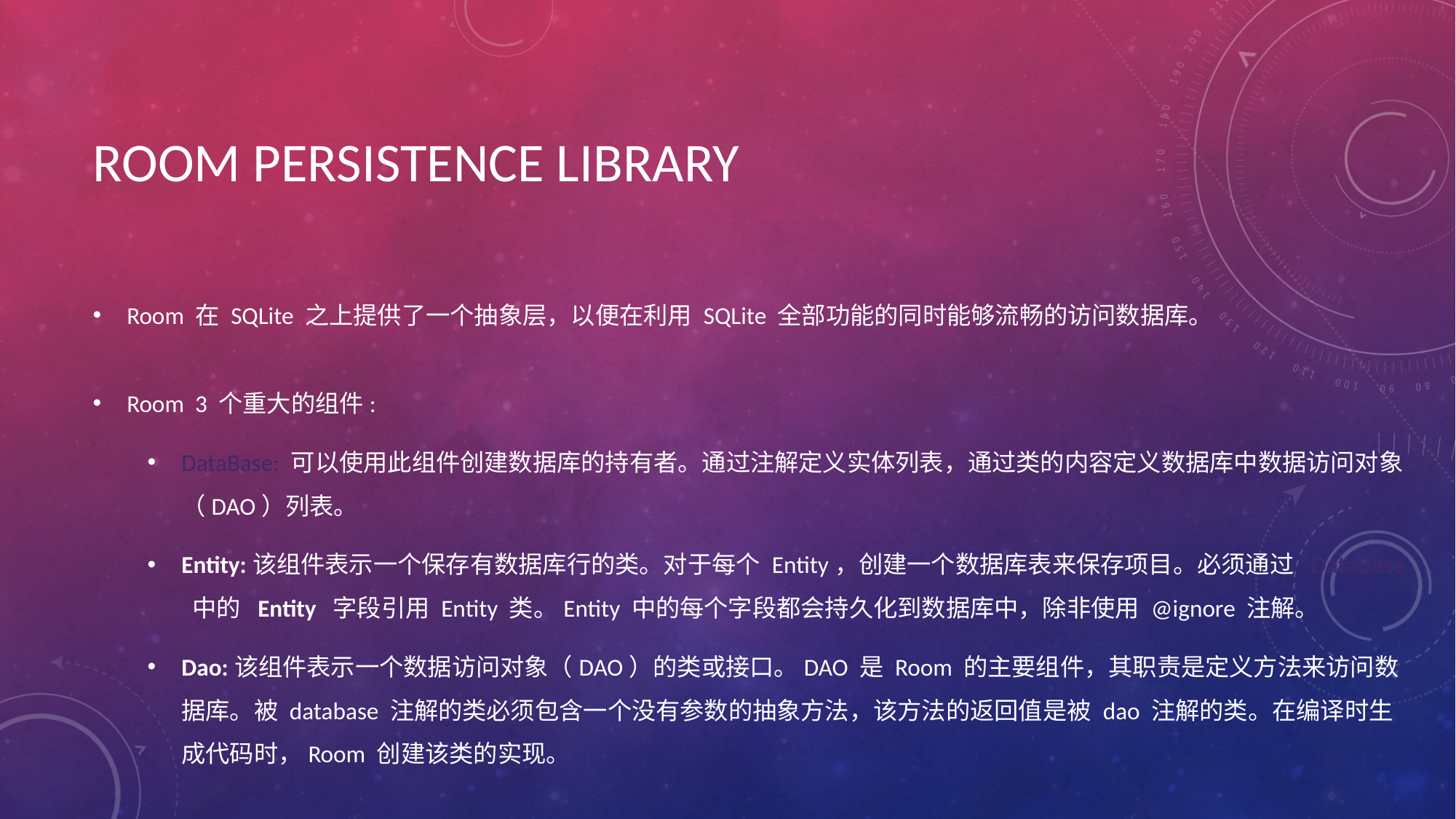

# Room Persistence Library

Room 在 SQLite 之上提供了一个抽象层，以便在利用 SQLite 全部功能的同时能够流畅的访问数据库。

Room  3 个重大的组件:
DataBase: 可以使用此组件创建数据库的持有者。通过注解定义实体列表，通过类的内容定义数据库中数据访问对象（DAO）列表。
Entity:该组件表示一个保存有数据库行的类。对于每个 Entity，创建一个数据库表来保存项目。必须通过  DataBase  中的  Entity  字段引用 Entity 类。Entity 中的每个字段都会持久化到数据库中，除非使用 @ignore 注解。
Dao:该组件表示一个数据访问对象（DAO）的类或接口。DAO 是 Room 的主要组件，其职责是定义方法来访问数据库。被 database 注解的类必须包含一个没有参数的抽象方法，该方法的返回值是被 dao 注解的类。在编译时生成代码时，Room 创建该类的实现。